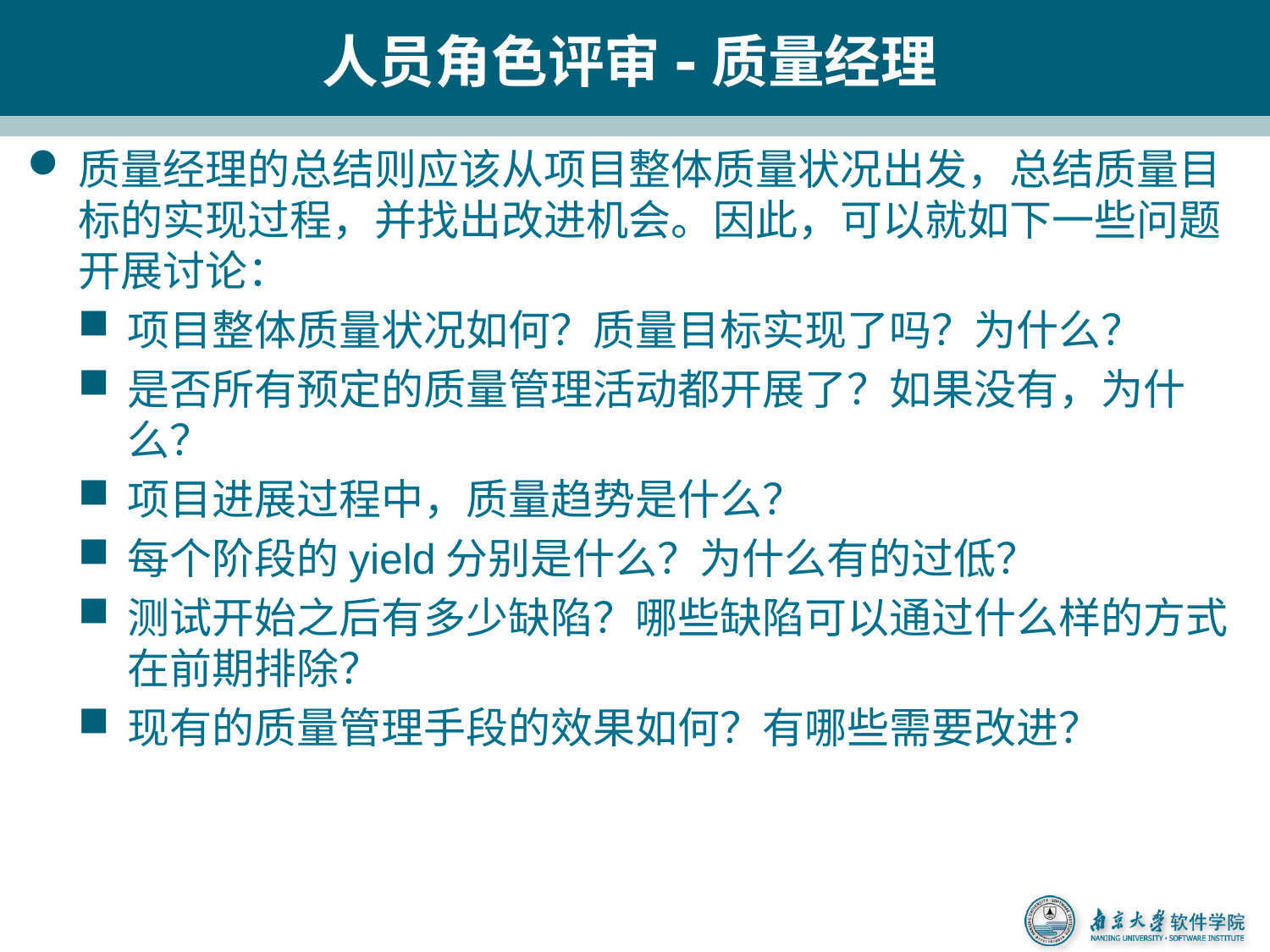

# 人员角色评审-质量经理
质量经理的总结则应该从项目整体质量状况出发，总结质量目标的实现过程，并找出改进机会。因此，可以就如下一些问题开展讨论：
项目整体质量状况如何？质量目标实现了吗？为什么？
是否所有预定的质量管理活动都开展了？如果没有，为什么？
项目进展过程中，质量趋势是什么？
每个阶段的yield分别是什么？为什么有的过低？
测试开始之后有多少缺陷？哪些缺陷可以通过什么样的方式在前期排除？
现有的质量管理手段的效果如何？有哪些需要改进？